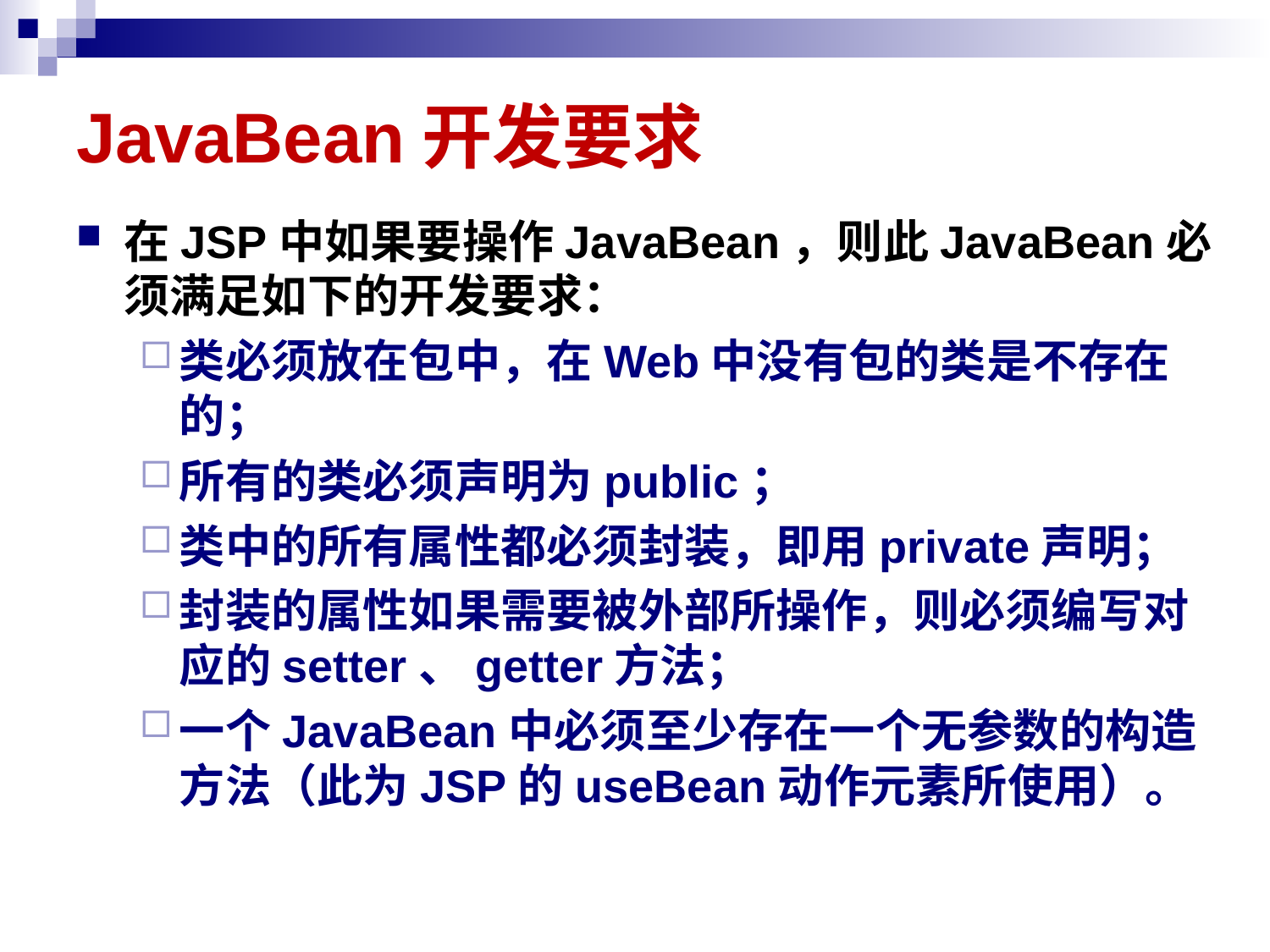

# JavaBean开发要求
在JSP中如果要操作JavaBean，则此JavaBean必须满足如下的开发要求：
类必须放在包中，在Web中没有包的类是不存在的；
所有的类必须声明为public；
类中的所有属性都必须封装，即用private声明；
封装的属性如果需要被外部所操作，则必须编写对应的setter、getter方法；
一个JavaBean中必须至少存在一个无参数的构造方法（此为JSP的useBean动作元素所使用）。
4